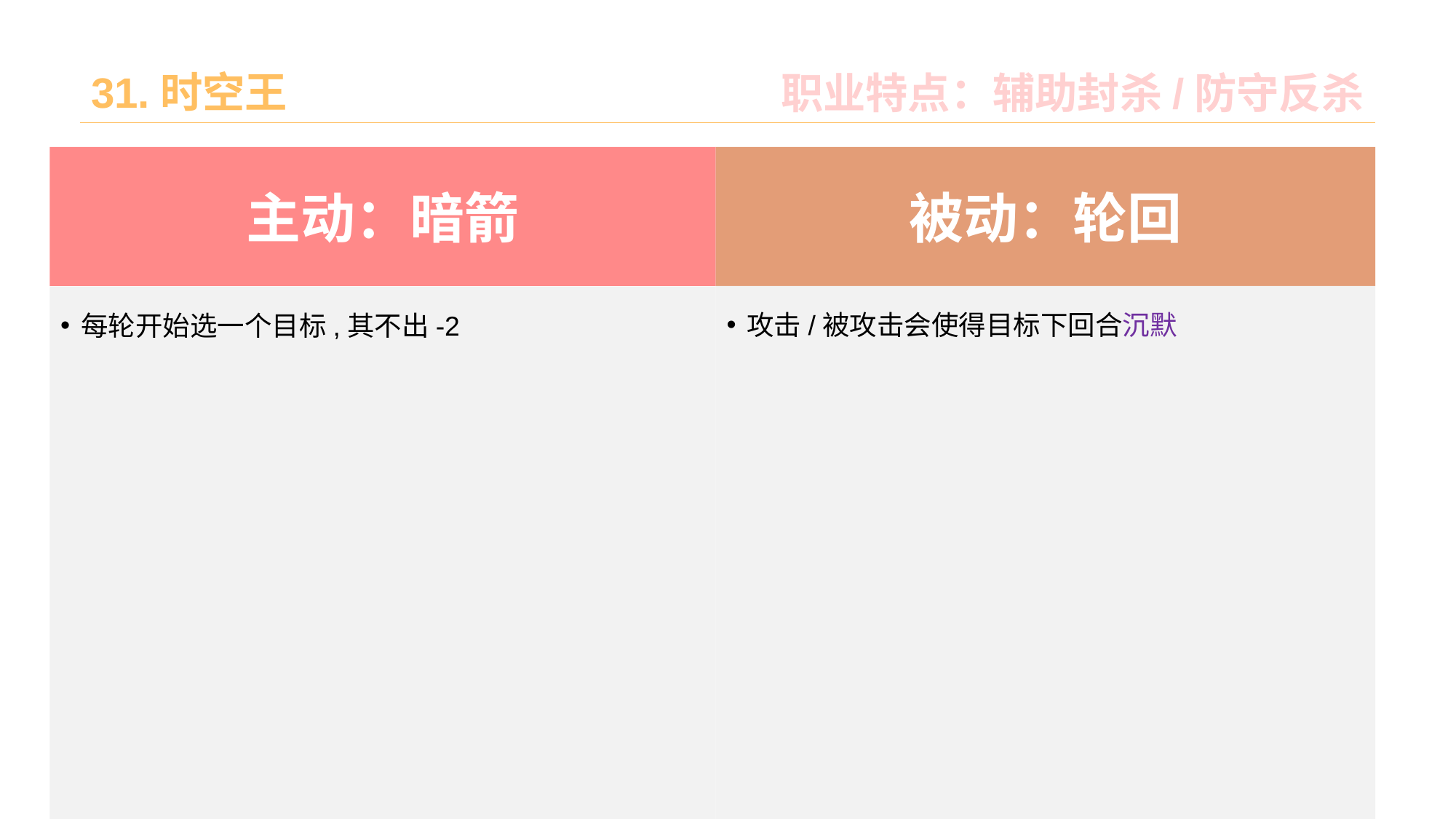

# 31.时空王
职业特点：辅助封杀/防守反杀
被动：轮回
主动：暗箭
攻击/被攻击会使得目标下回合沉默
每轮开始选一个目标,其不出-2